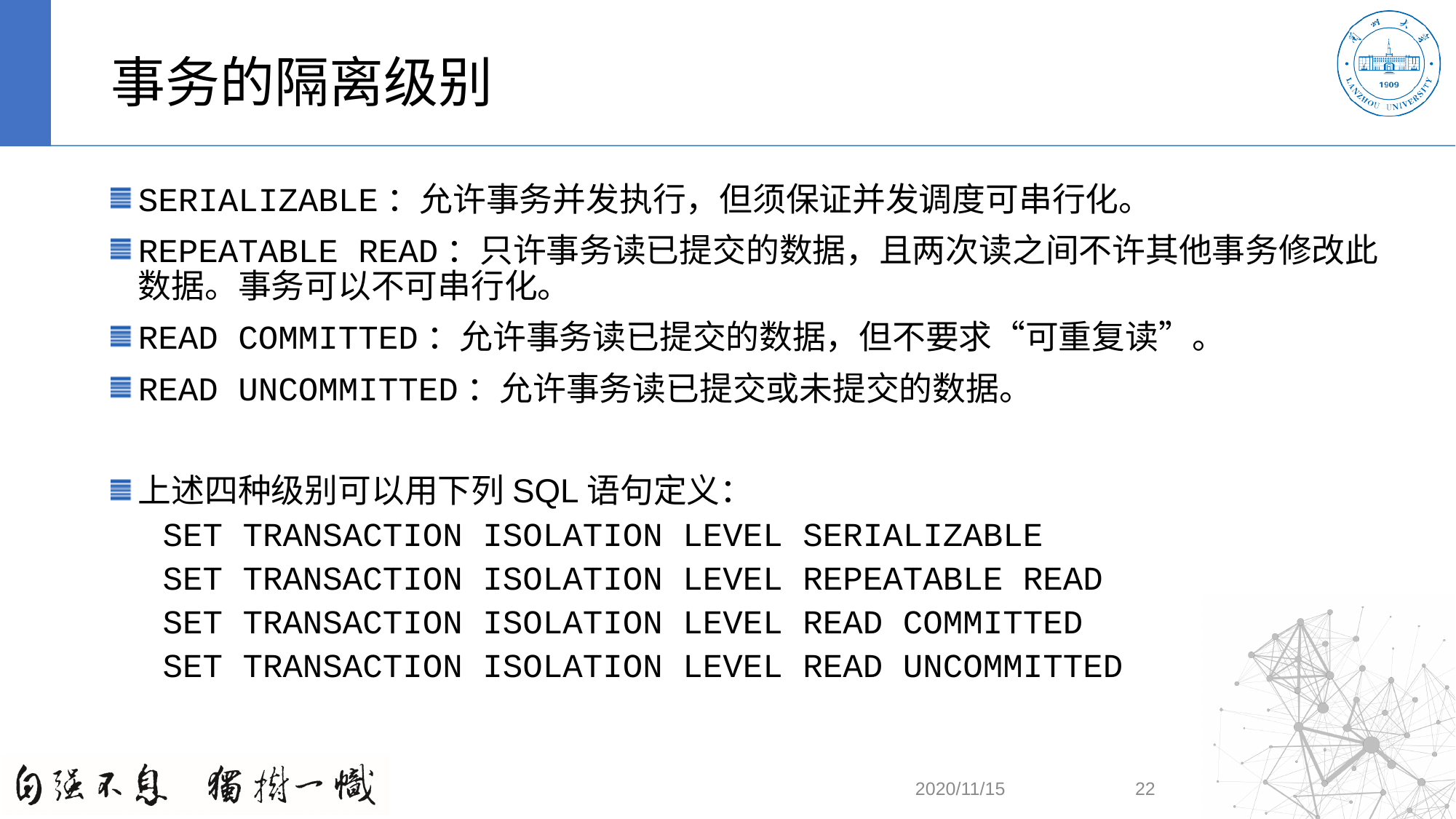

# 事务的隔离级别
SERIALIZABLE：允许事务并发执行，但须保证并发调度可串行化。
REPEATABLE READ：只许事务读已提交的数据，且两次读之间不许其他事务修改此数据。事务可以不可串行化。
READ COMMITTED：允许事务读已提交的数据，但不要求“可重复读”。
READ UNCOMMITTED：允许事务读已提交或未提交的数据。

上述四种级别可以用下列SQL语句定义：
SET TRANSACTION ISOLATION LEVEL SERIALIZABLE
SET TRANSACTION ISOLATION LEVEL REPEATABLE READ
SET TRANSACTION ISOLATION LEVEL READ COMMITTED
SET TRANSACTION ISOLATION LEVEL READ UNCOMMITTED

2020/11/15
22